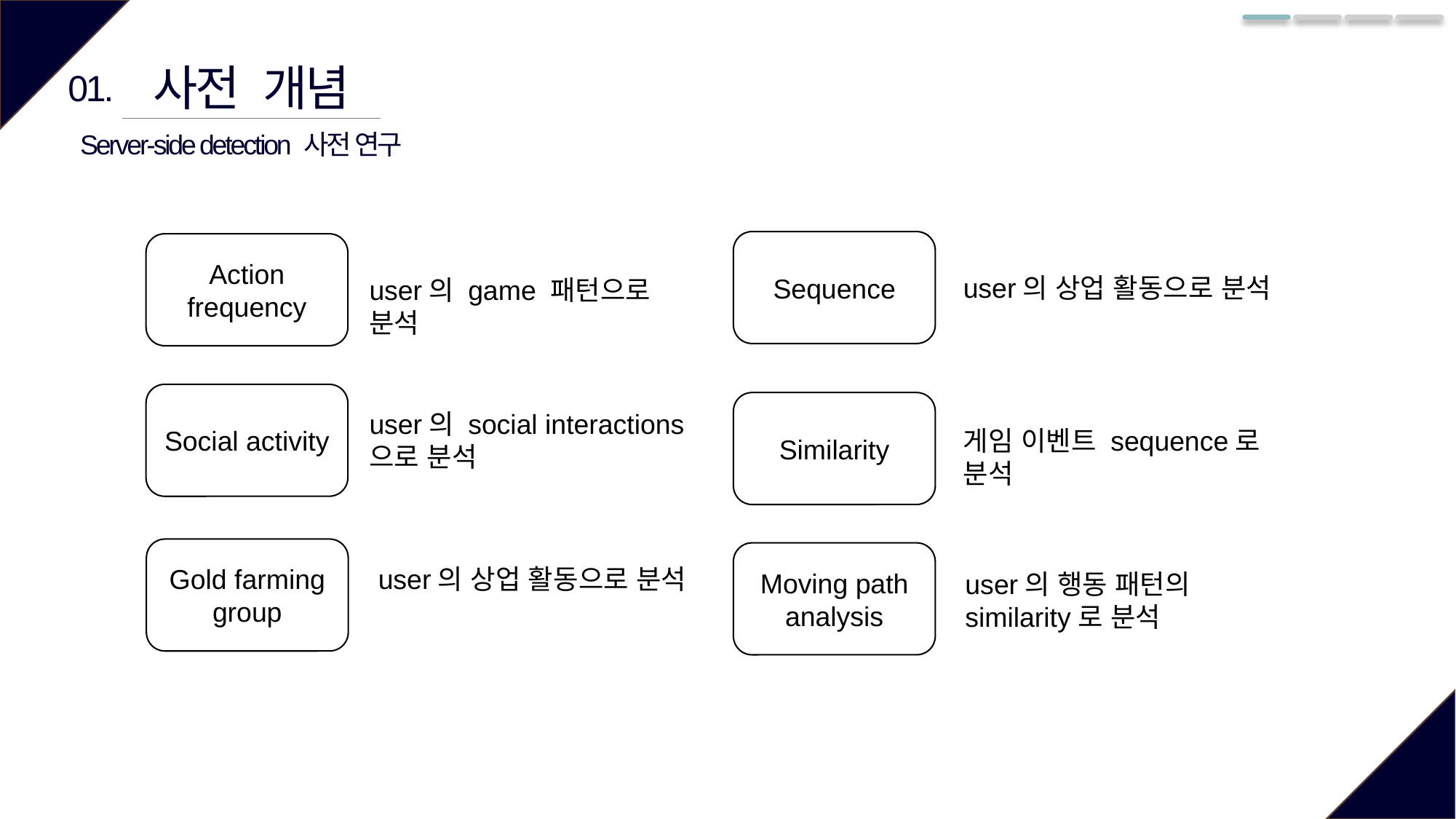

사전  개념
01.
Server-side detection 사전 연구
Sequence
Action frequency
user의 상업 활동으로 분석
user의 game 패턴으로 분석
Social activity
Similarity
user의 social interactions으로 분석
게임 이벤트 sequence로 분석
Gold farming group
Moving path
analysis
user의 상업 활동으로 분석
user의 행동 패턴의 similarity로 분석